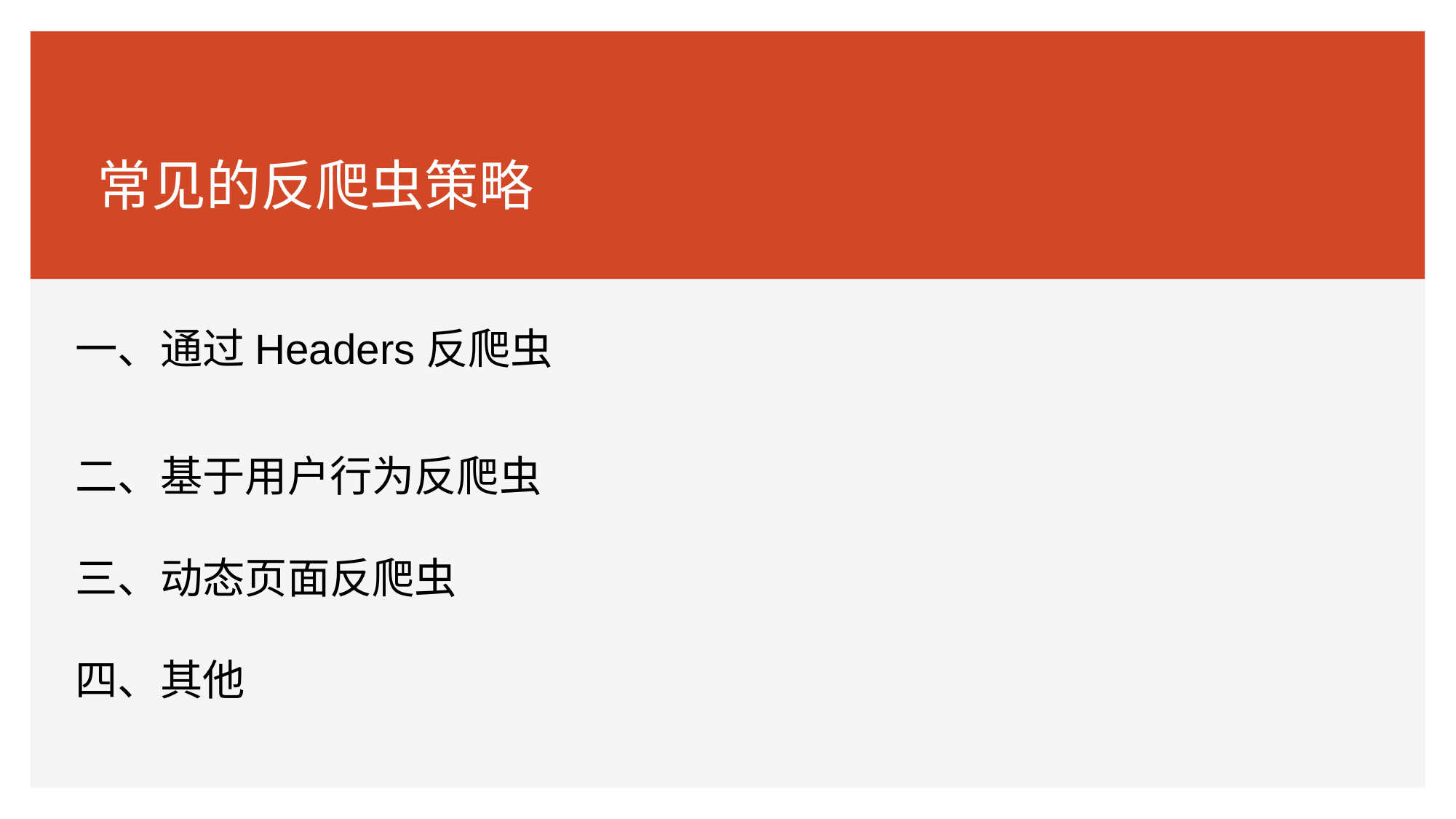

# 常见的反爬虫策略
一、通过Headers反爬虫

二、基于用户行为反爬虫

三、动态页面反爬虫

四、其他